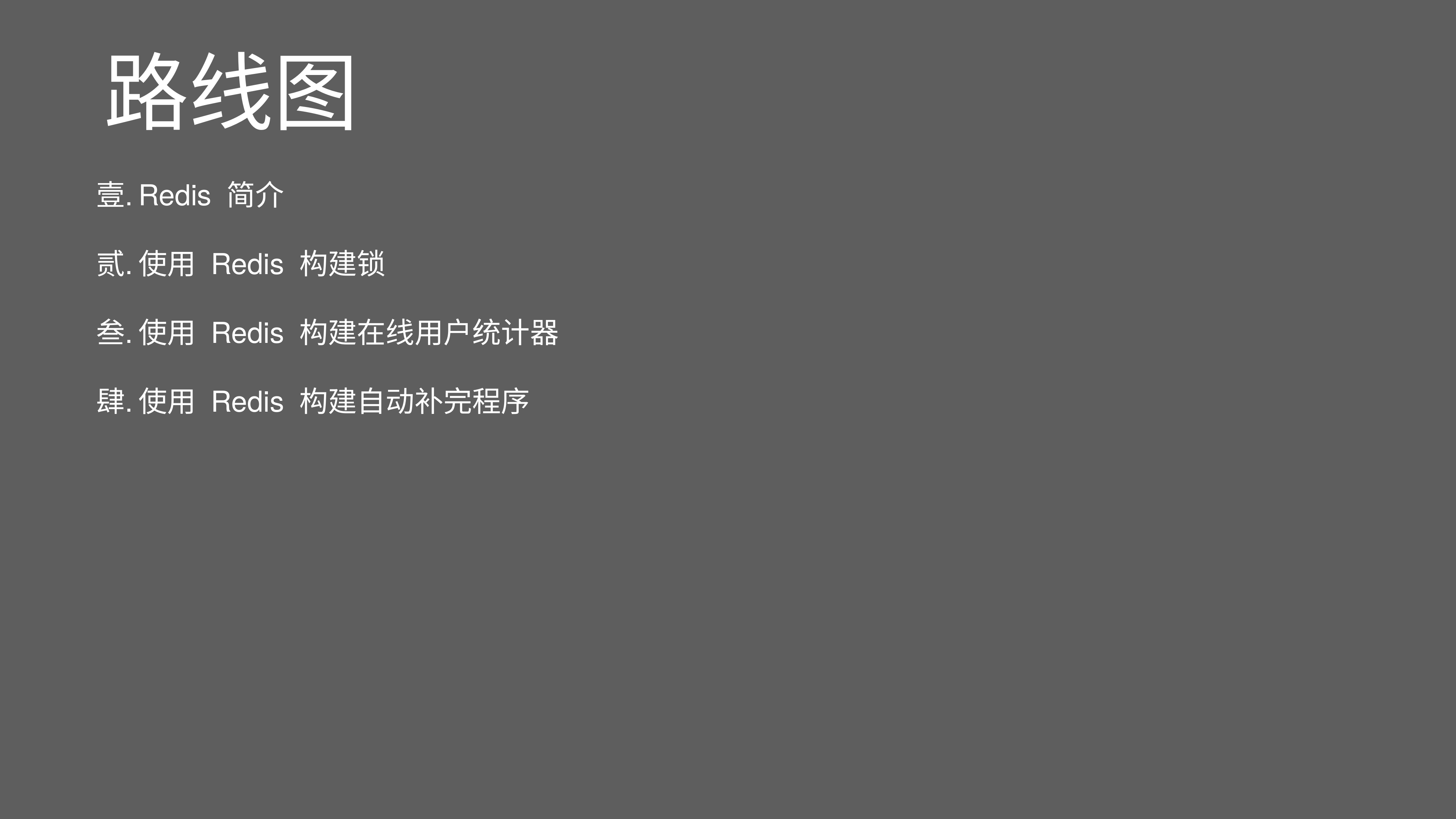

# 路线图
Redis 简介
使用 Redis 构建锁
使用 Redis 构建在线用户统计器
使用 Redis 构建自动补完程序